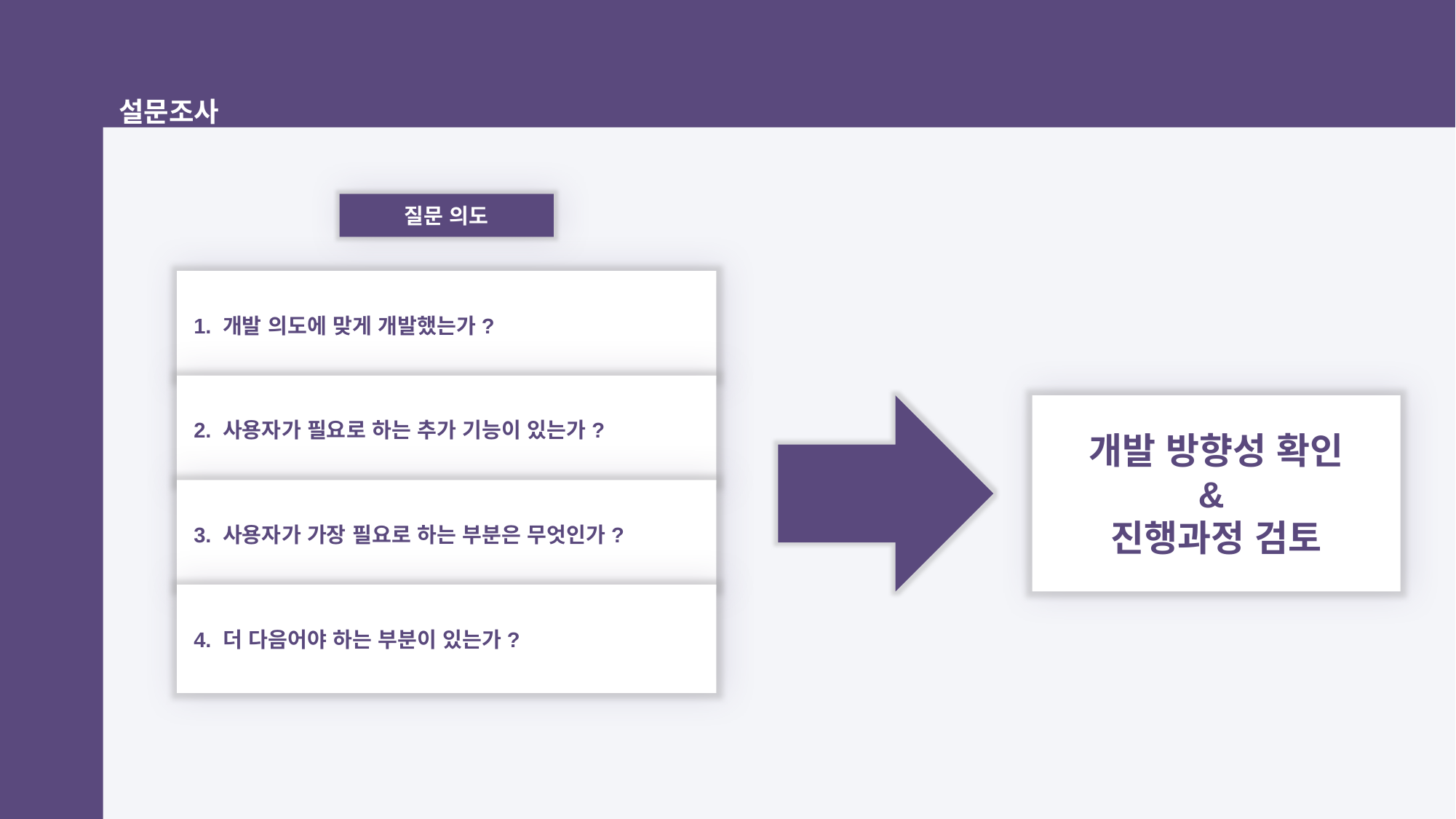

설문조사
질문 의도
 1. 개발 의도에 맞게 개발했는가?
 2. 사용자가 필요로 하는 추가 기능이 있는가?

개발 방향성 확인
&
진행과정 검토
 3. 사용자가 가장 필요로 하는 부분은 무엇인가?
 4. 더 다음어야 하는 부분이 있는가?